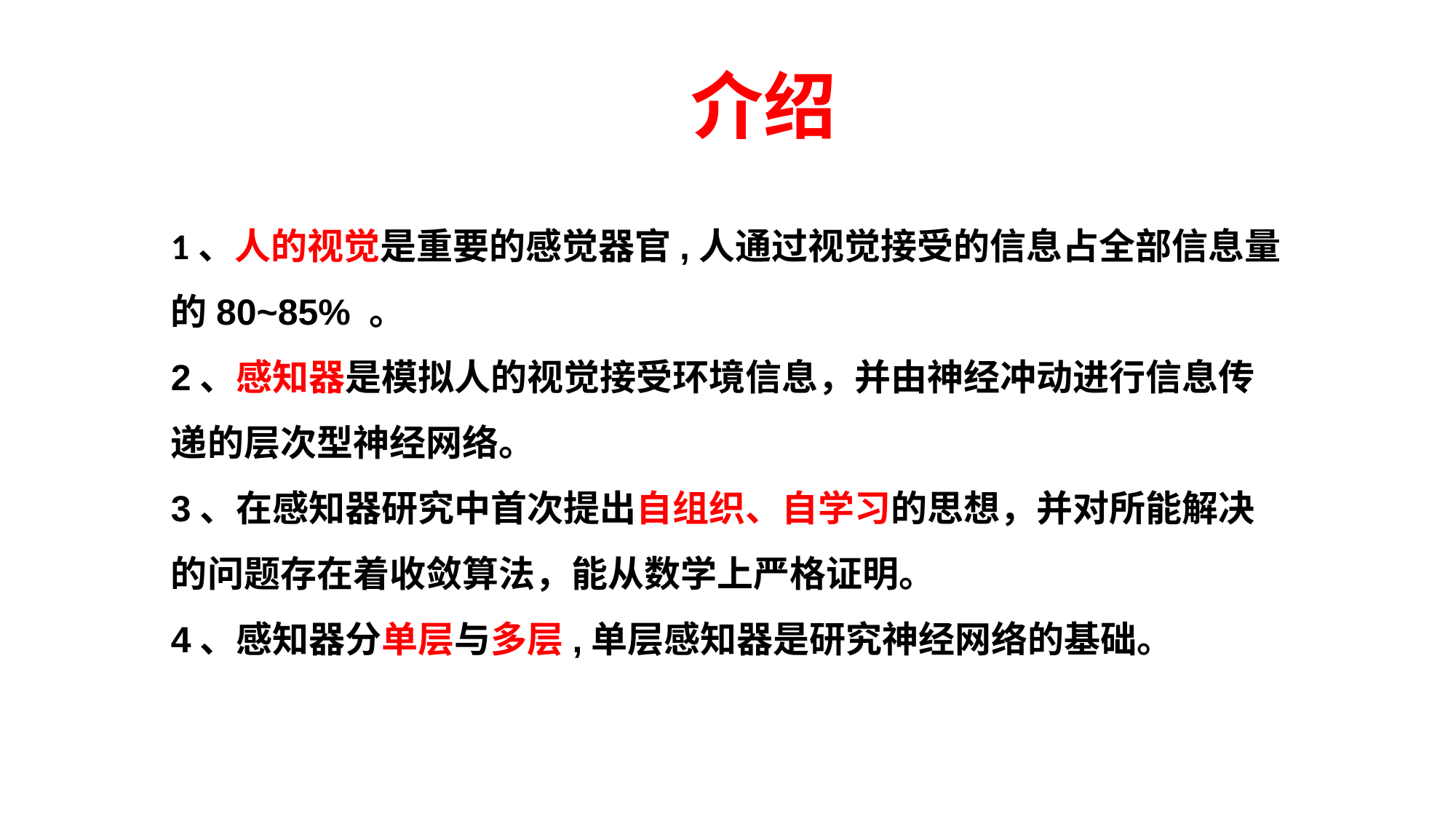

介绍
1、人的视觉是重要的感觉器官,人通过视觉接受的信息占全部信息量的80~85% 。
2、感知器是模拟人的视觉接受环境信息，并由神经冲动进行信息传递的层次型神经网络。
3、在感知器研究中首次提出自组织、自学习的思想，并对所能解决的问题存在着收敛算法，能从数学上严格证明。
4、感知器分单层与多层,单层感知器是研究神经网络的基础。